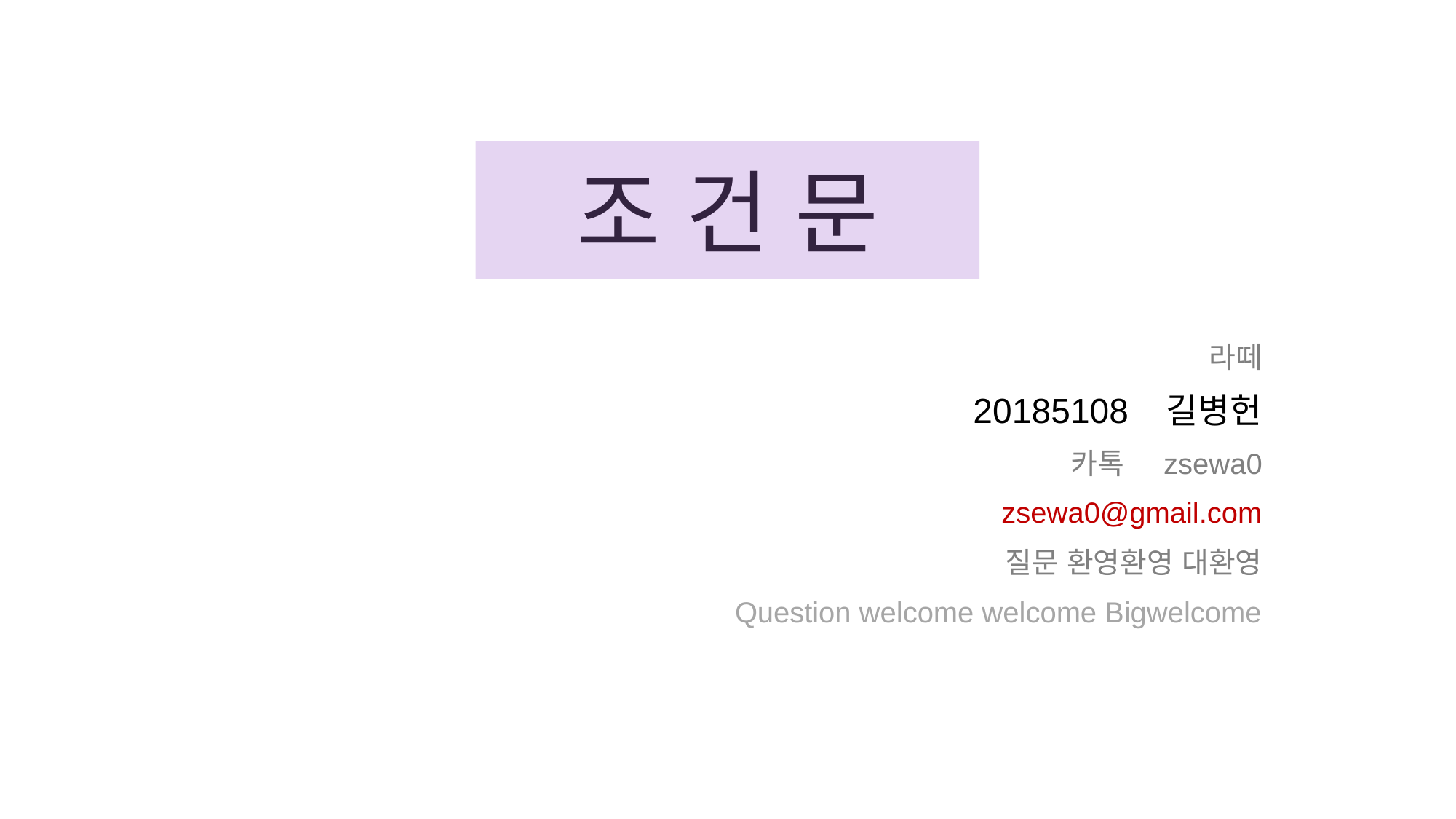

# 조 건 문

라떼
20185108   길병헌
카톡    zsewa0
zsewa0@gmail.com
질문 환영환영 대환영
Question welcome welcome Bigwelcome